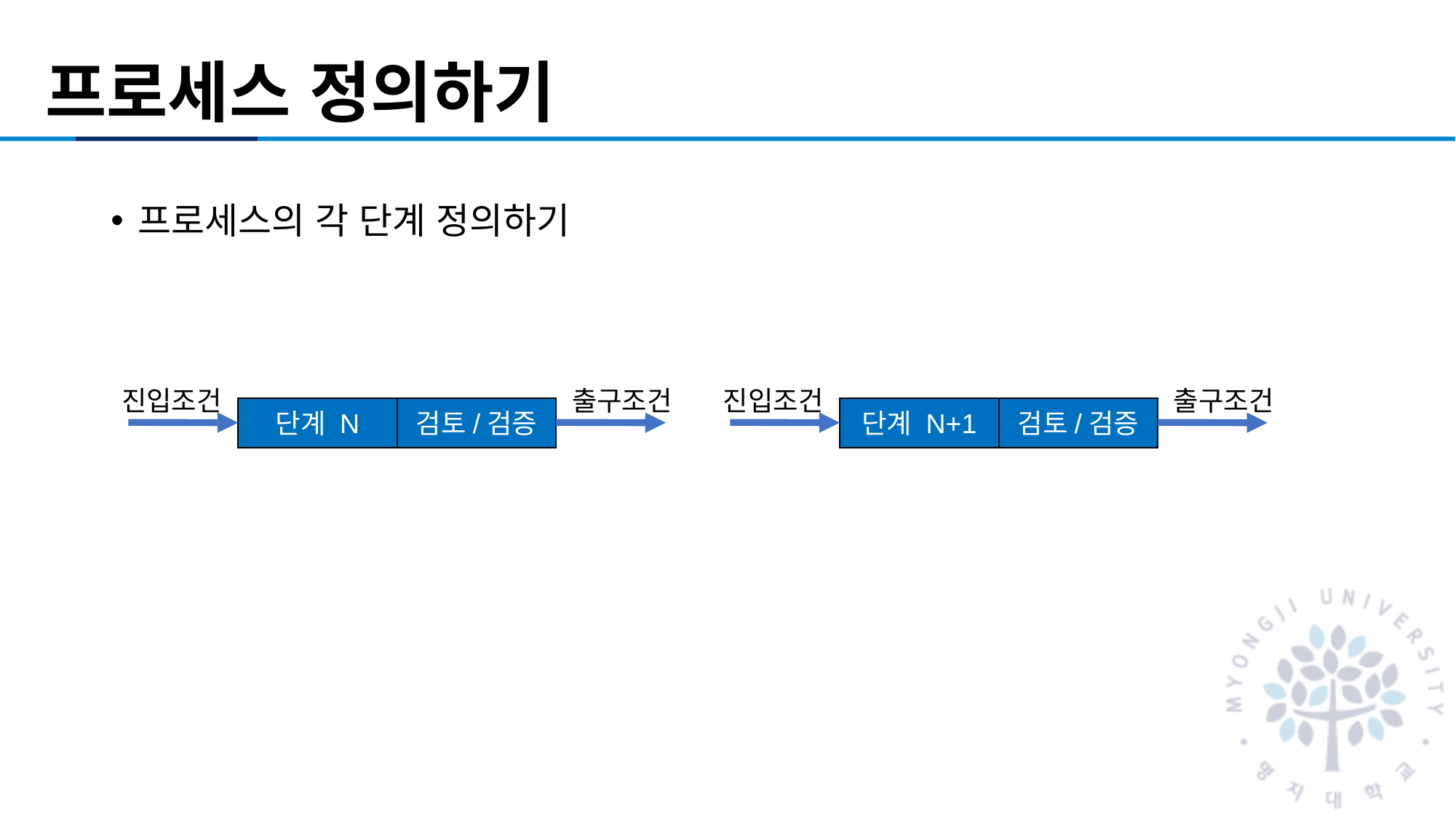

# 프로세스 정의하기
프로세스의 각 단계 정의하기

진입조건
출구조건
진입조건
출구조건
단계 N
검토/검증
단계 N+1
검토/검증